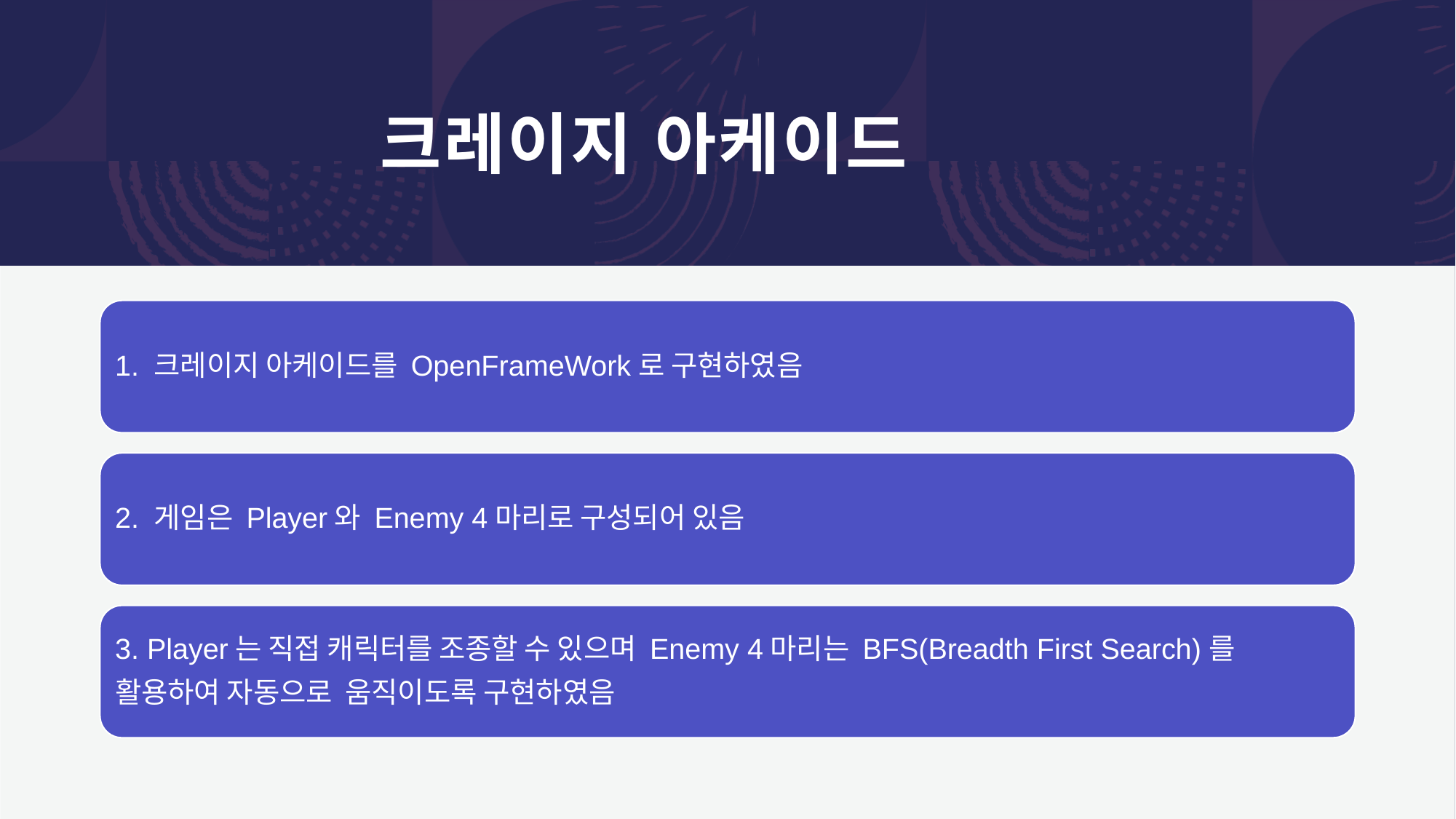

# 크레이지 아케이드
1. 크레이지 아케이드를 OpenFrameWork로 구현하였음
2. 게임은 Player와 Enemy 4마리로 구성되어 있음
3. Player는 직접 캐릭터를 조종할 수 있으며 Enemy 4마리는 BFS(Breadth First Search)를
활용하여 자동으로  움직이도록 구현하였음